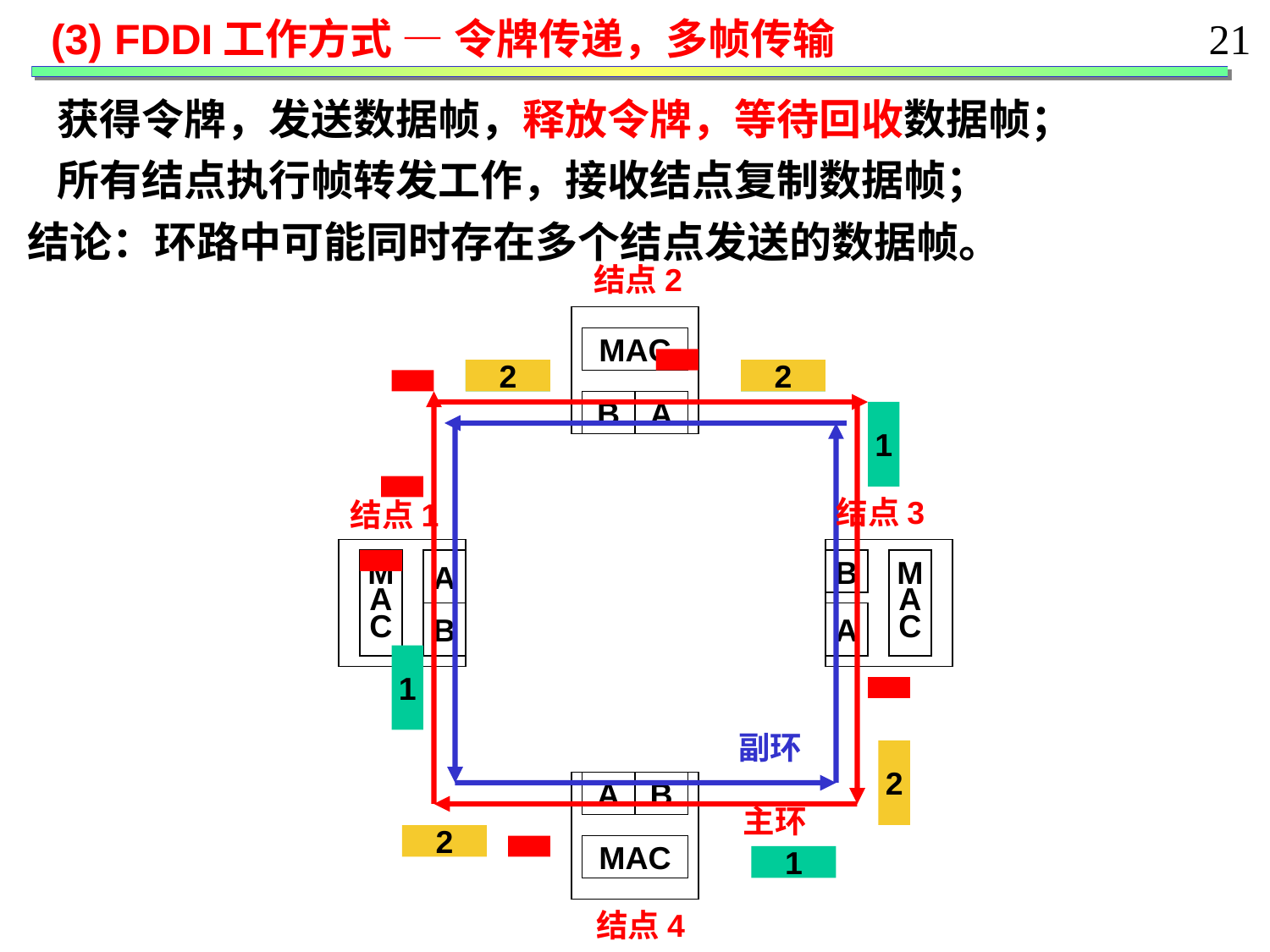

(3) FDDI工作方式 — 令牌传递，多帧传输
21

  获得令牌，发送数据帧，释放令牌，等待回收数据帧；
  所有结点执行帧转发工作，接收结点复制数据帧；
结论：环路中可能同时存在多个结点发送的数据帧。
结点2

MAC

1

2
1
1

2

B
A

结点3
结点1

M
A
C

A
B
M
A
C
B
A
1
2

2
1
副环

A
B

主环

MAC
结点4